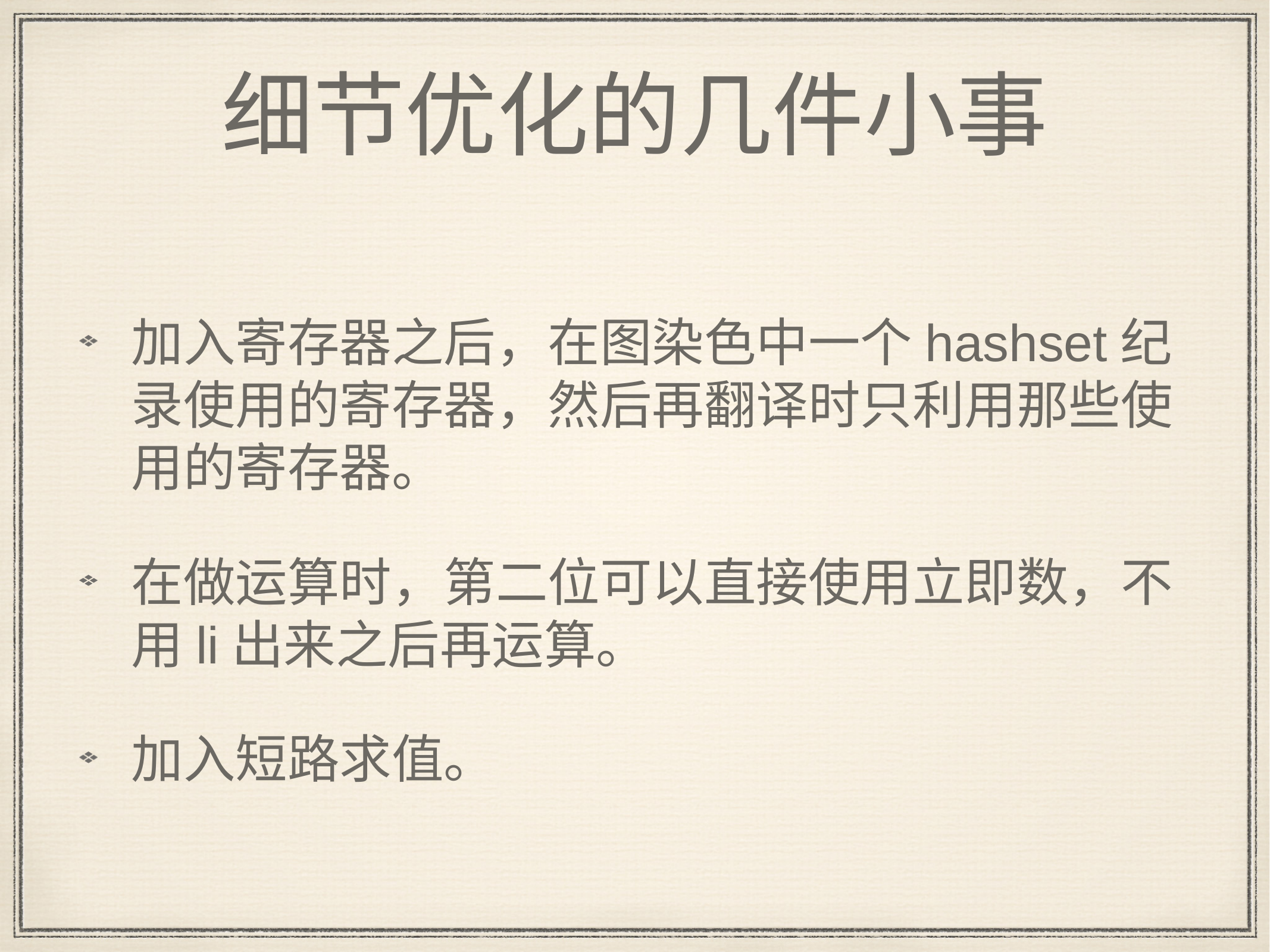

# 细节优化的几件小事
加入寄存器之后，在图染色中一个hashset纪录使用的寄存器，然后再翻译时只利用那些使用的寄存器。
在做运算时，第二位可以直接使用立即数，不用li出来之后再运算。
加入短路求值。